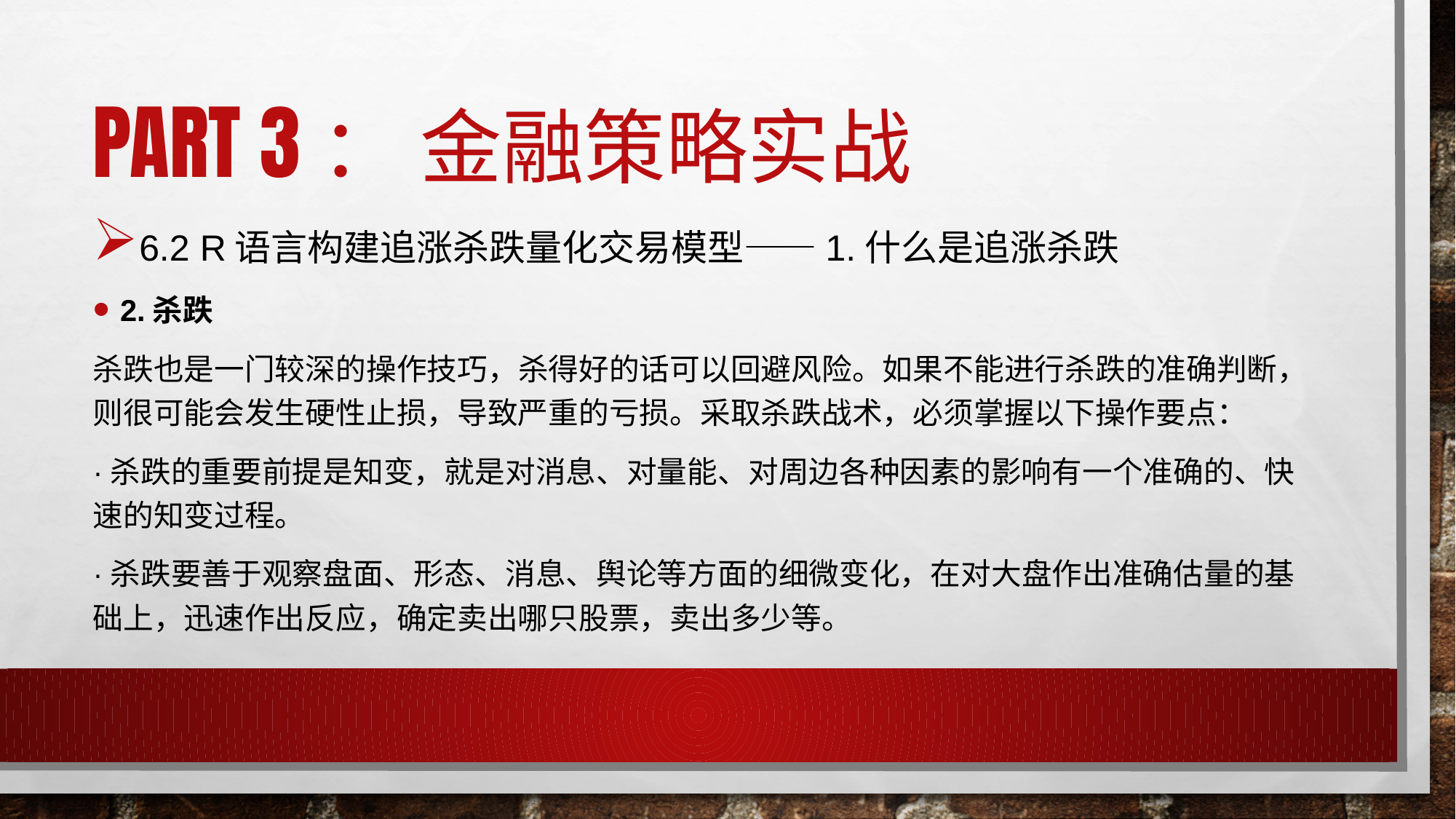

# Part 3： 金融策略实战
6.2 R语言构建追涨杀跌量化交易模型——1.什么是追涨杀跌
2.杀跌
杀跌也是一门较深的操作技巧，杀得好的话可以回避风险。如果不能进行杀跌的准确判断，则很可能会发生硬性止损，导致严重的亏损。采取杀跌战术，必须掌握以下操作要点：
·杀跌的重要前提是知变，就是对消息、对量能、对周边各种因素的影响有一个准确的、快速的知变过程。
·杀跌要善于观察盘面、形态、消息、舆论等方面的细微变化，在对大盘作出准确估量的基础上，迅速作出反应，确定卖出哪只股票，卖出多少等。